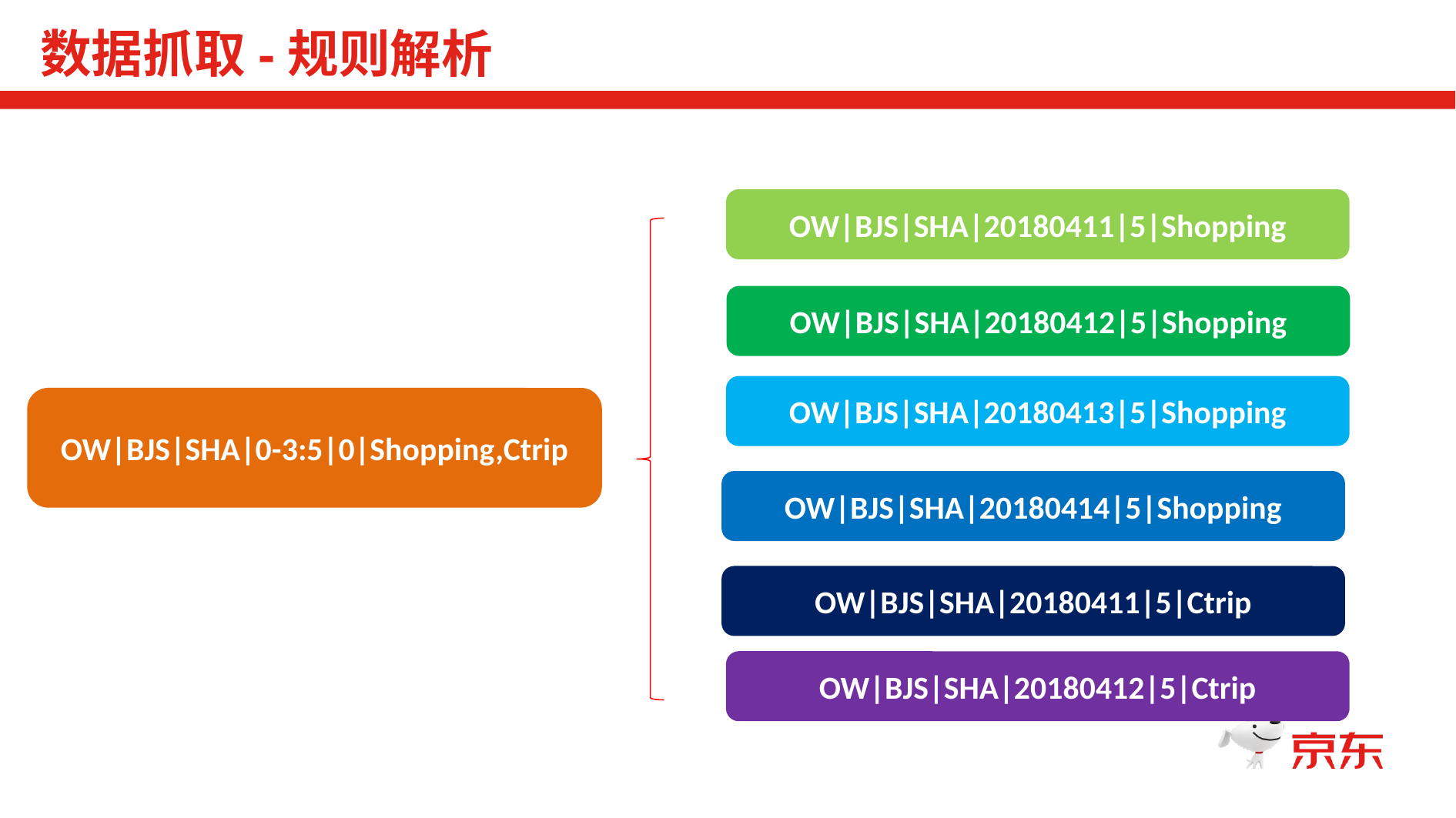

数据抓取-规则解析

OW|BJS|SHA|20180411|5|Shopping

OW|BJS|SHA|20180412|5|Shopping
OW|BJS|SHA|20180413|5|Shopping
OW|BJS|SHA|0-3:5|0|Shopping,Ctrip
OW|BJS|SHA|20180414|5|Shopping
OW|BJS|SHA|20180411|5|Ctrip
OW|BJS|SHA|20180412|5|Ctrip